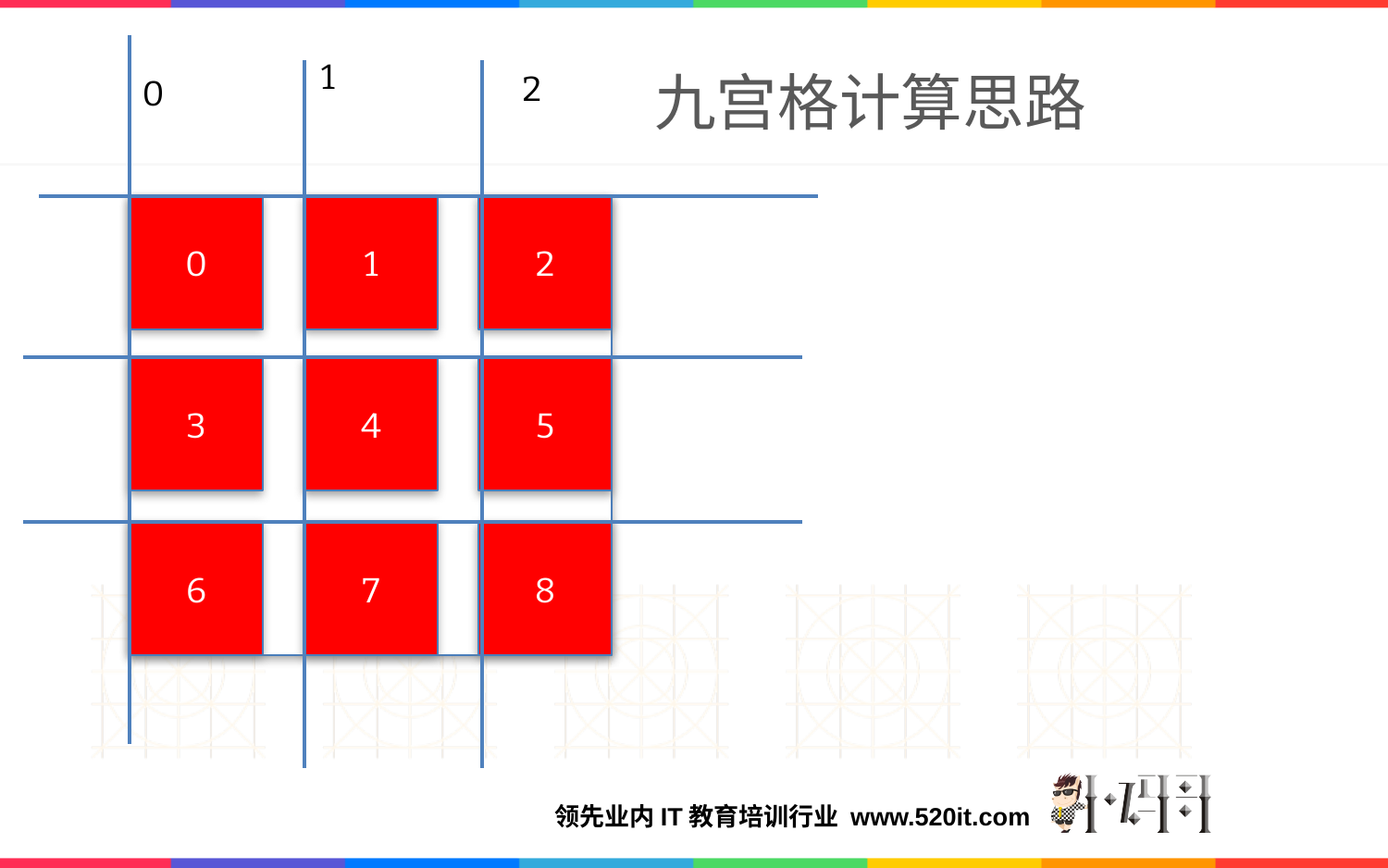

1
# 九宫格计算思路
2
0
0
0
1
2

1
3
4
5
2
6
7
8